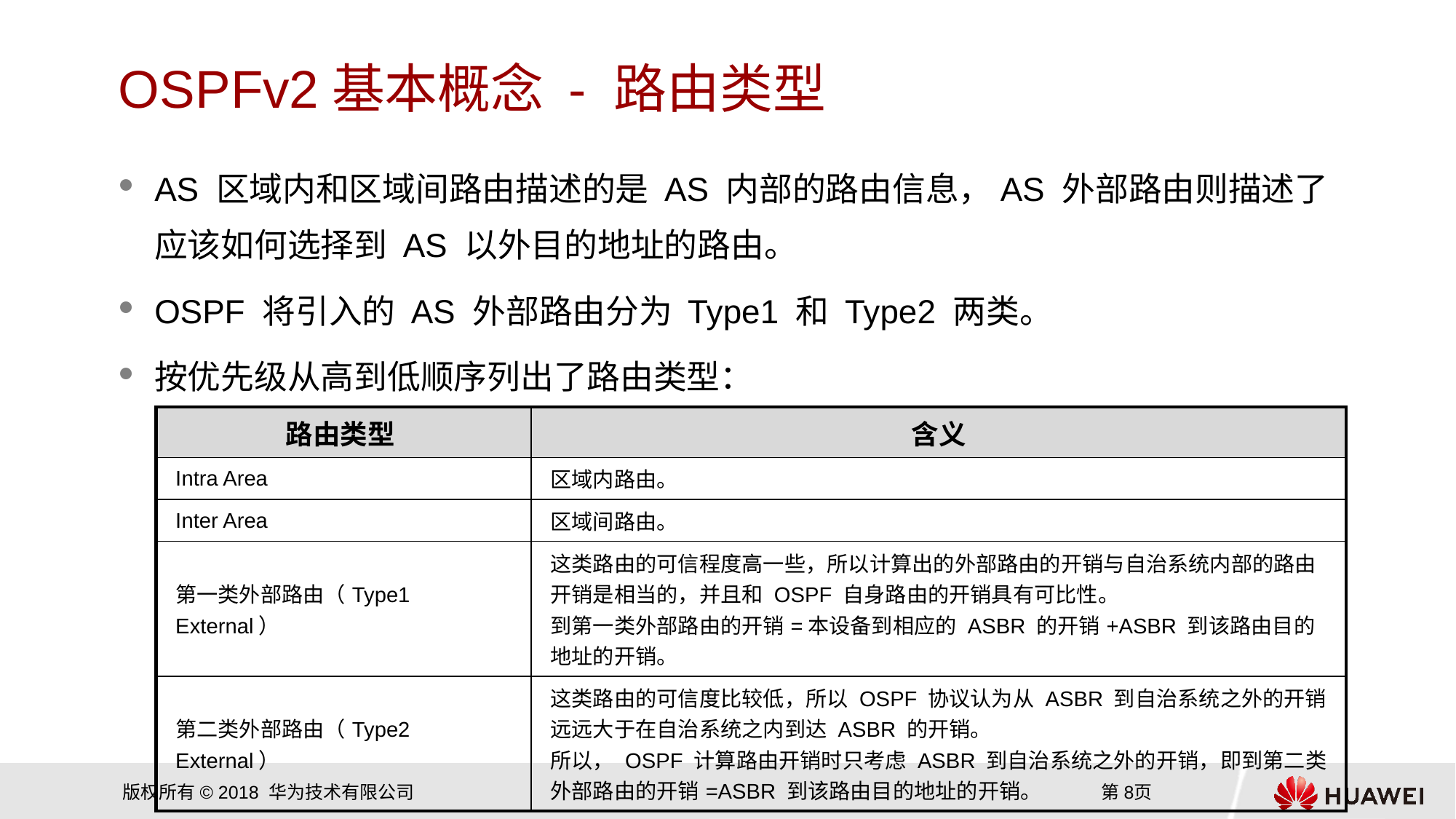

# OSPFv2基本概念 - 路由类型
AS 区域内和区域间路由描述的是 AS 内部的路由信息，AS 外部路由则描述了应该如何选择到 AS 以外目的地址的路由。
OSPF 将引入的 AS 外部路由分为 Type1 和 Type2 两类。
按优先级从高到低顺序列出了路由类型：
| 路由类型 | 含义 |
| --- | --- |
| Intra Area | 区域内路由。 |
| Inter Area | 区域间路由。 |
| 第一类外部路由（Type1 External） | 这类路由的可信程度高一些，所以计算出的外部路由的开销与自治系统内部的路由开销是相当的，并且和 OSPF 自身路由的开销具有可比性。 到第一类外部路由的开销=本设备到相应的 ASBR 的开销+ASBR 到该路由目的地址的开销。 |
| 第二类外部路由（Type2 External） | 这类路由的可信度比较低，所以 OSPF 协议认为从 ASBR 到自治系统之外的开销远远大于在自治系统之内到达 ASBR 的开销。 所以， OSPF 计算路由开销时只考虑 ASBR 到自治系统之外的开销，即到第二类外部路由的开销=ASBR 到该路由目的地址的开销。 |